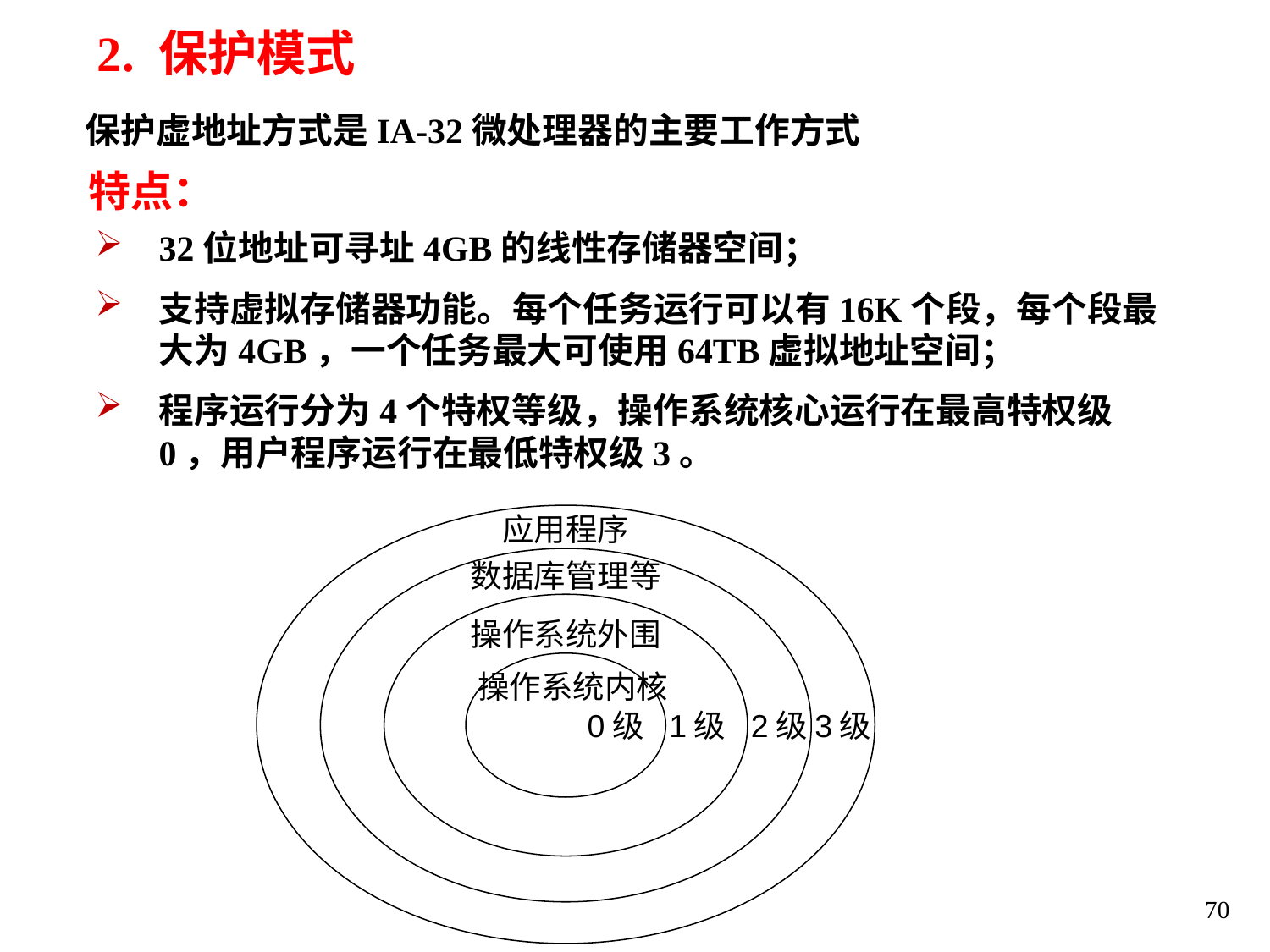

2. 保护模式
        保护虚地址方式是IA-32微处理器的主要工作方式
特点：
32位地址可寻址4GB的线性存储器空间；
支持虚拟存储器功能。每个任务运行可以有16K个段，每个段最大为4GB，一个任务最大可使用64TB虚拟地址空间；
程序运行分为4个特权等级，操作系统核心运行在最高特权级0，用户程序运行在最低特权级3。

应用程序

数据库管理等

操作系统外围

操作系统内核
0级
1级
2级
3级
70